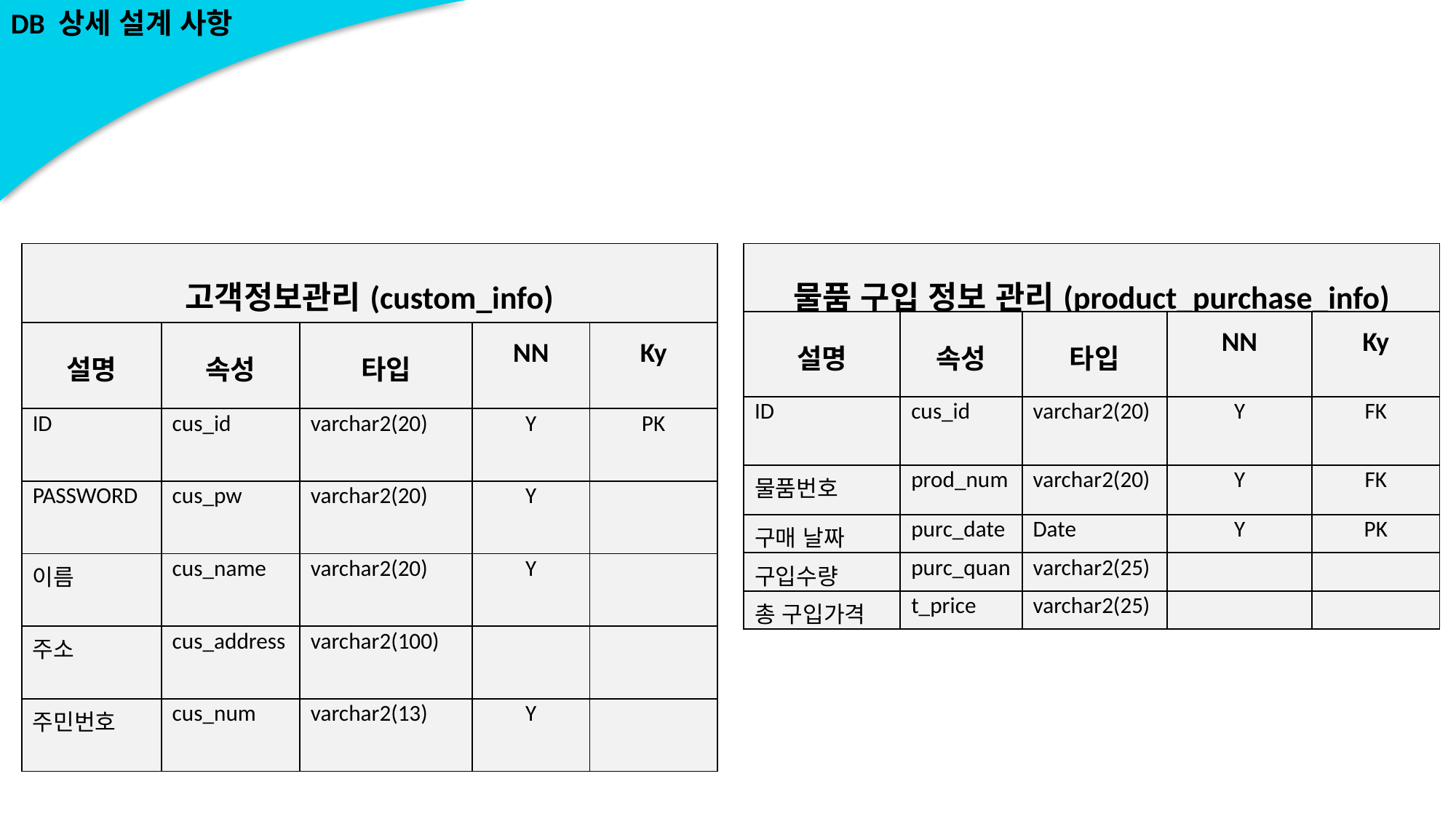

DB 상세 설계 사항
| 고객정보관리(custom\_info) |  |  |  |  |
| --- | --- | --- | --- | --- |
| 설명 | 속성 | 타입 | NN | Ky |
| ID | cus\_id | varchar2(20) | Y | PK |
| PASSWORD | cus\_pw | varchar2(20) | Y |  |
| 이름 | cus\_name | varchar2(20) | Y |  |
| 주소 | cus\_address | varchar2(100) |  |  |
| 주민번호 | cus\_num | varchar2(13) | Y |  |
| 물품 구입 정보 관리(product\_purchase\_info) |  |  |  |  |
| --- | --- | --- | --- | --- |
| 설명 | 속성 | 타입 | NN | Ky |
| ID | cus\_id | varchar2(20) | Y | FK |
| 물품번호 | prod\_num | varchar2(20) | Y | FK |
| 구매 날짜 | purc\_date | Date | Y | PK |
| 구입수량 | purc\_quan | varchar2(25) |  |  |
| 총 구입가격 | t\_price | varchar2(25) |  |  |